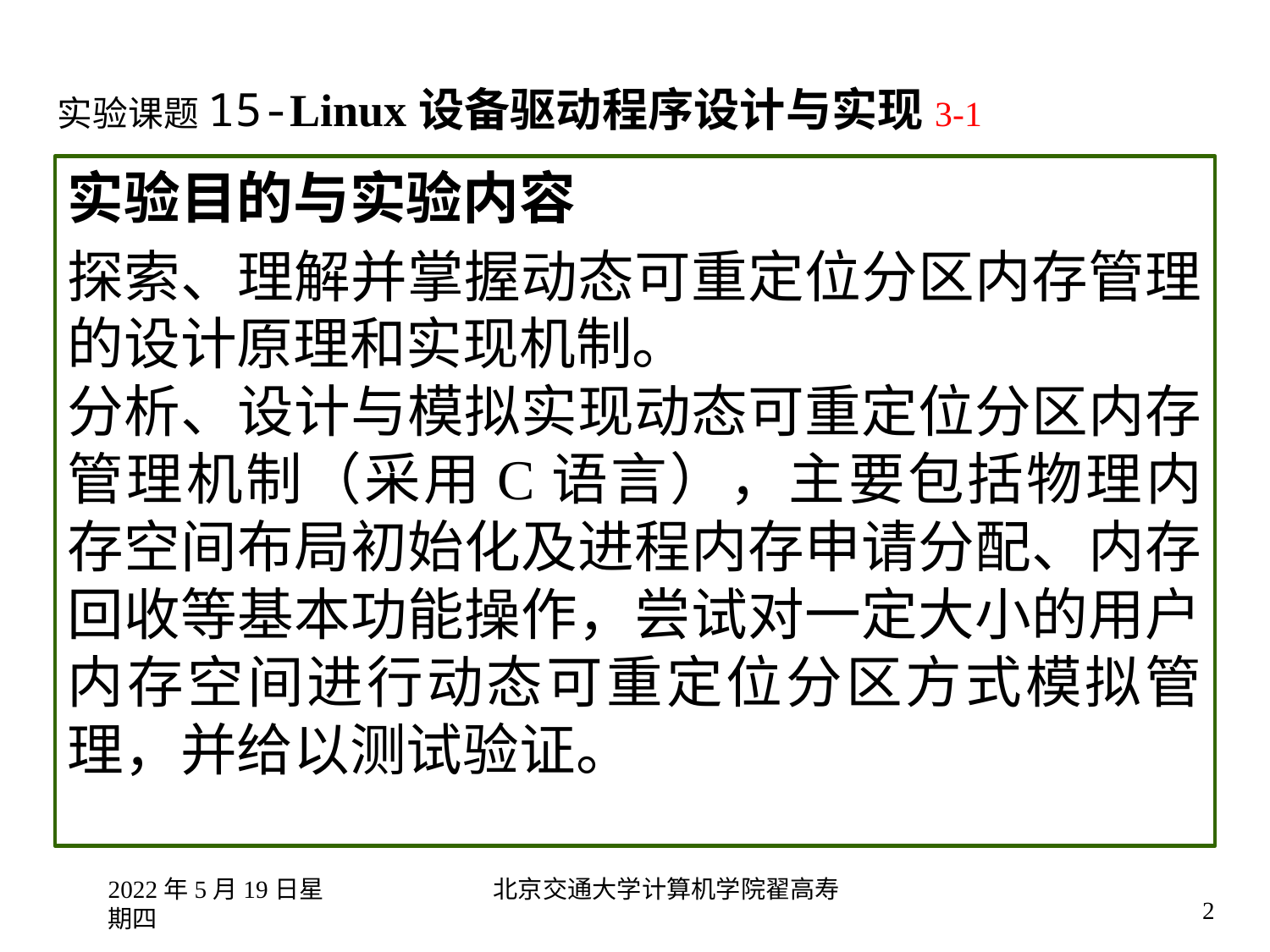

# 实验课题15-Linux设备驱动程序设计与实现3-1
实验目的与实验内容
探索、理解并掌握动态可重定位分区内存管理的设计原理和实现机制。
分析、设计与模拟实现动态可重定位分区内存管理机制（采用C语言），主要包括物理内存空间布局初始化及进程内存申请分配、内存回收等基本功能操作，尝试对一定大小的用户内存空间进行动态可重定位分区方式模拟管理，并给以测试验证。
2022年5月19日星期四
北京交通大学计算机学院翟高寿
2